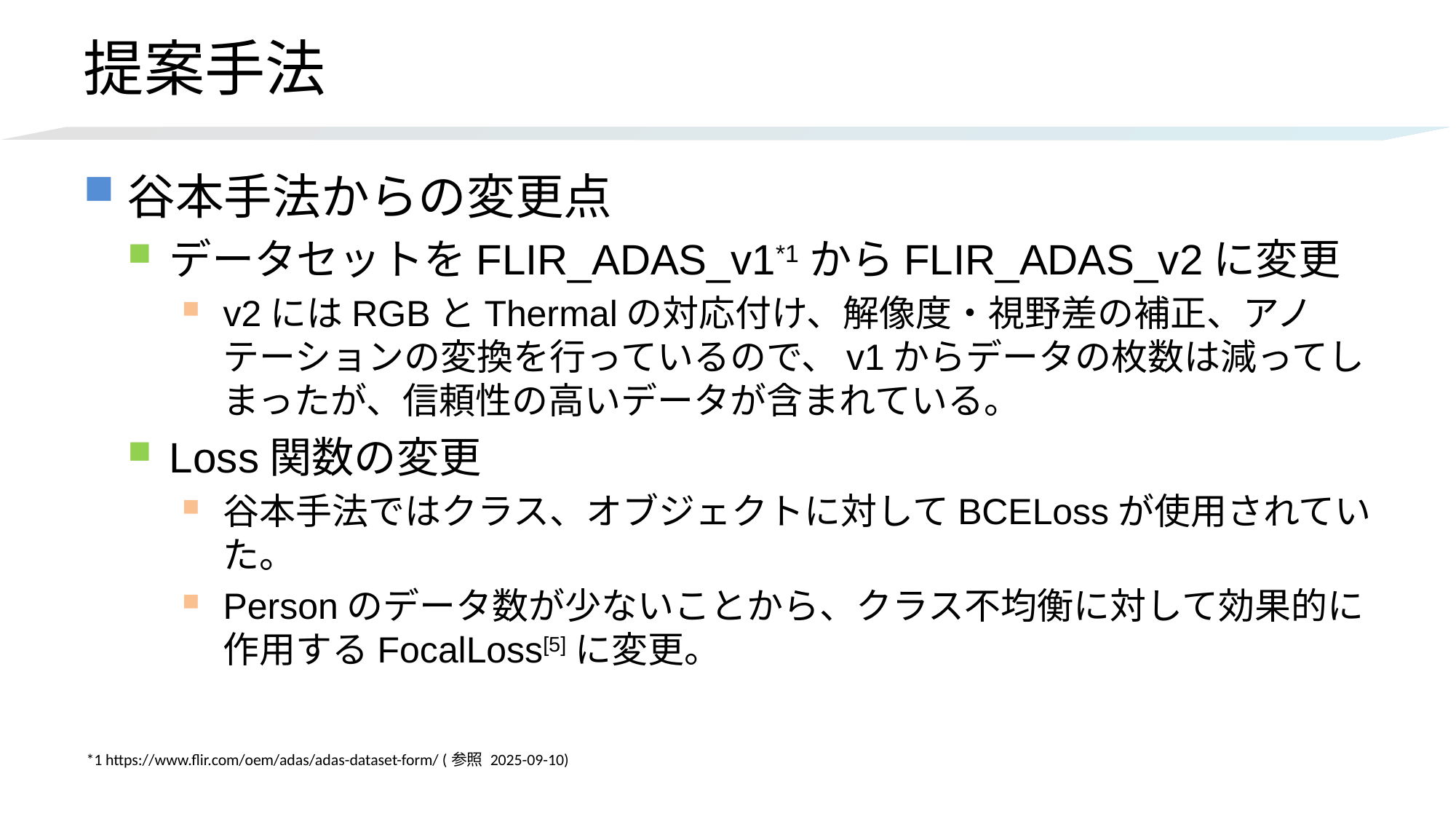

# 提案手法
谷本手法からの変更点
データセットをFLIR_ADAS_v1*1からFLIR_ADAS_v2に変更
v2にはRGBとThermalの対応付け、解像度・視野差の補正、アノテーションの変換を行っているので、v1からデータの枚数は減ってしまったが、信頼性の高いデータが含まれている。
Loss関数の変更
谷本手法ではクラス、オブジェクトに対してBCELossが使用されていた。
Personのデータ数が少ないことから、クラス不均衡に対して効果的に作用するFocalLoss[5]に変更。

*1 https://www.flir.com/oem/adas/adas-dataset-form/ (参照 2025-09-10)